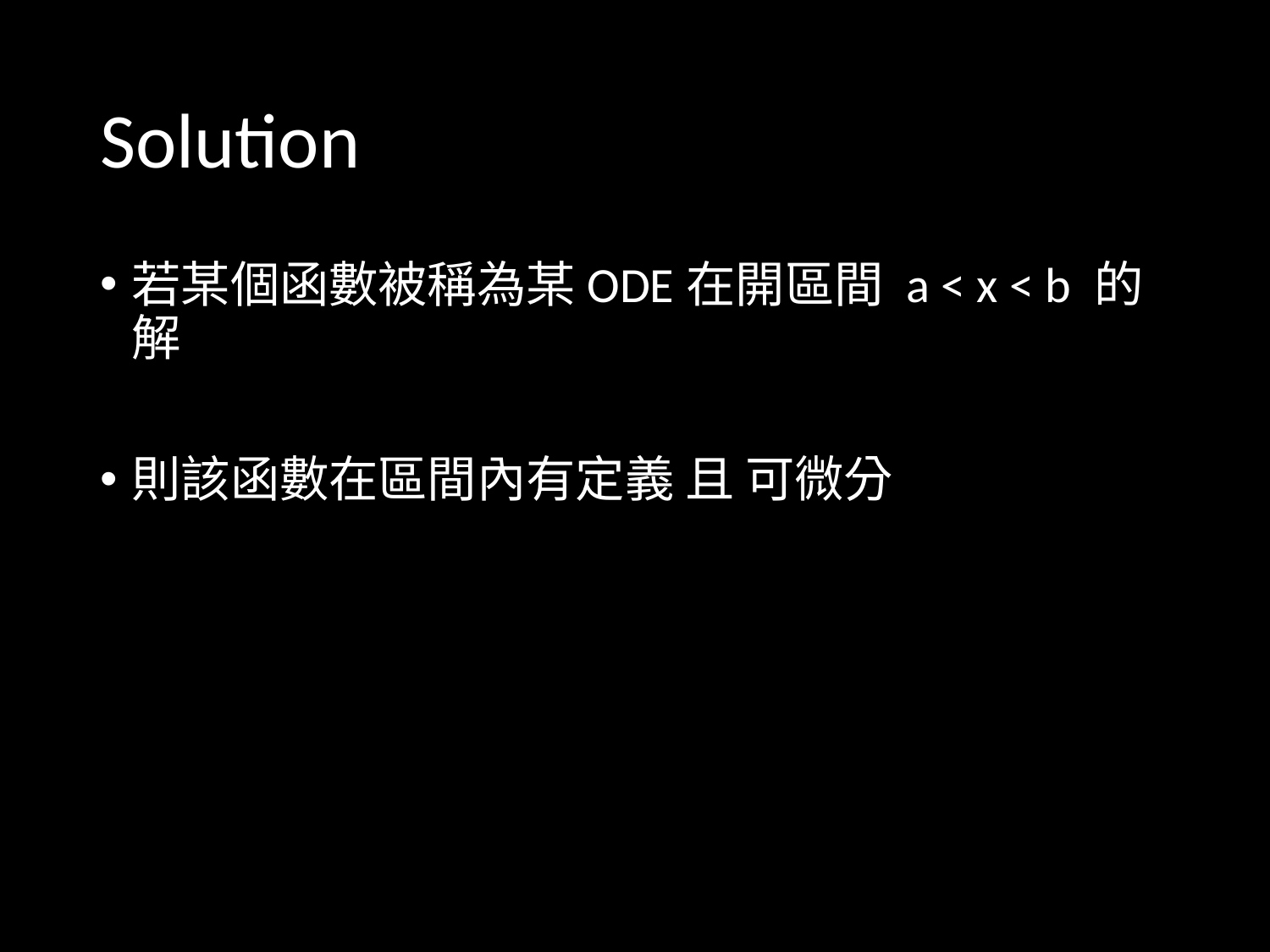

# Solution
若某個函數被稱為某ODE在開區間 a < x < b 的解

則該函數在區間內有定義 且 可微分